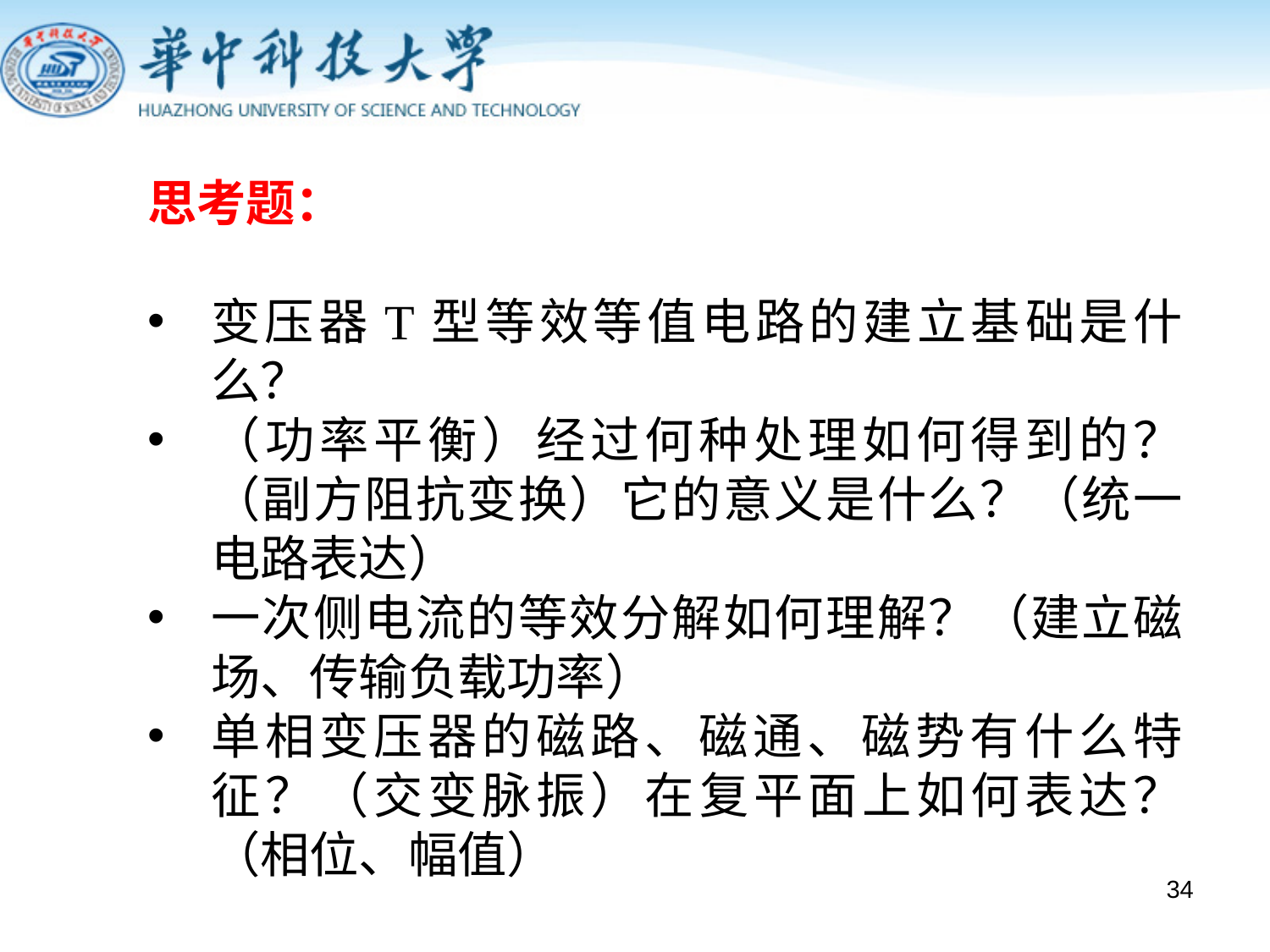

思考题：

变压器T型等效等值电路的建立基础是什么？
（功率平衡）经过何种处理如何得到的？（副方阻抗变换）它的意义是什么？（统一电路表达）
一次侧电流的等效分解如何理解？（建立磁场、传输负载功率）
单相变压器的磁路、磁通、磁势有什么特征？（交变脉振）在复平面上如何表达？（相位、幅值）
34